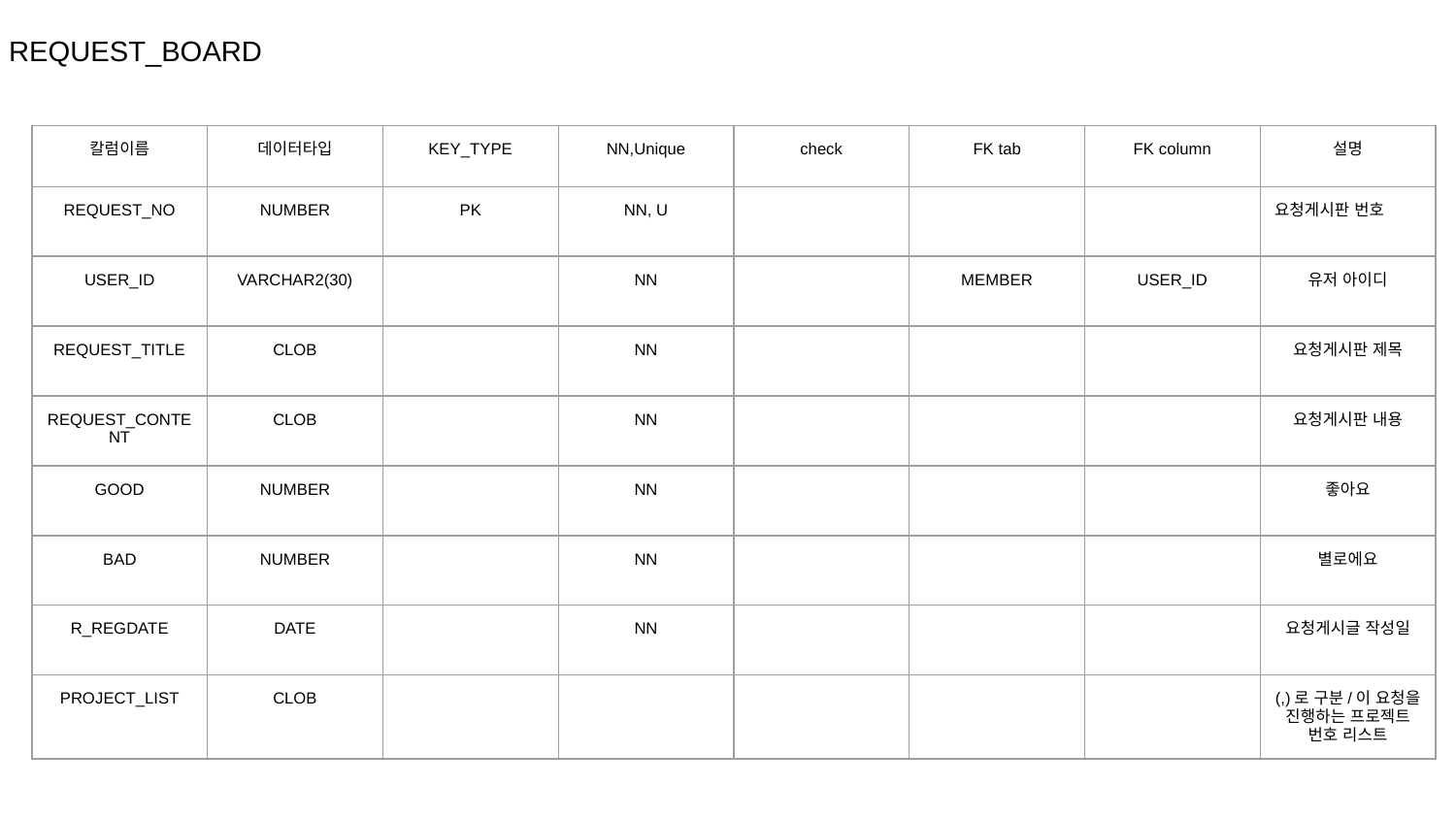

REQUEST_BOARD
| 칼럼이름 | 데이터타입 | KEY\_TYPE | NN,Unique | check | FK tab | FK column | 설명 |
| --- | --- | --- | --- | --- | --- | --- | --- |
| REQUEST\_NO | NUMBER | PK | NN, U |  |  |  | 요청게시판 번호 |
| USER\_ID | VARCHAR2(30) |  | NN |  | MEMBER | USER\_ID | 유저 아이디 |
| REQUEST\_TITLE | CLOB |  | NN |  |  |  | 요청게시판 제목 |
| REQUEST\_CONTENT | CLOB |  | NN |  |  |  | 요청게시판 내용 |
| GOOD | NUMBER |  | NN |  |  |  | 좋아요 |
| BAD | NUMBER |  | NN |  |  |  | 별로에요 |
| R\_REGDATE | DATE |  | NN |  |  |  | 요청게시글 작성일 |
| PROJECT\_LIST | CLOB |  |  |  |  |  | (,)로 구분/이 요청을 진행하는 프로젝트 번호 리스트 |